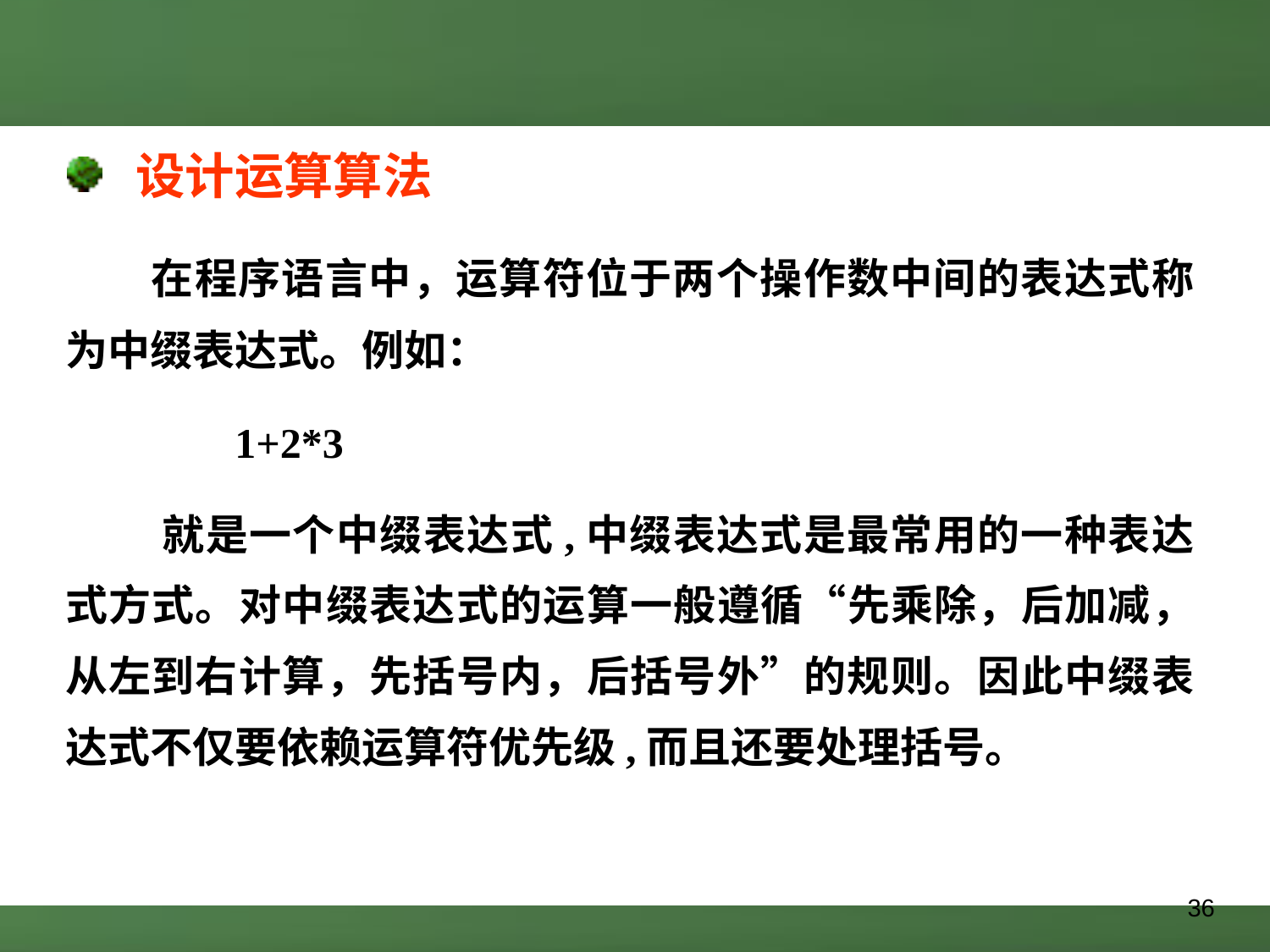

设计运算算法
       在程序语言中，运算符位于两个操作数中间的表达式称为中缀表达式。例如：
                1+2*3
        就是一个中缀表达式,中缀表达式是最常用的一种表达式方式。对中缀表达式的运算一般遵循“先乘除，后加减，从左到右计算，先括号内，后括号外”的规则。因此中缀表达式不仅要依赖运算符优先级,而且还要处理括号。
36